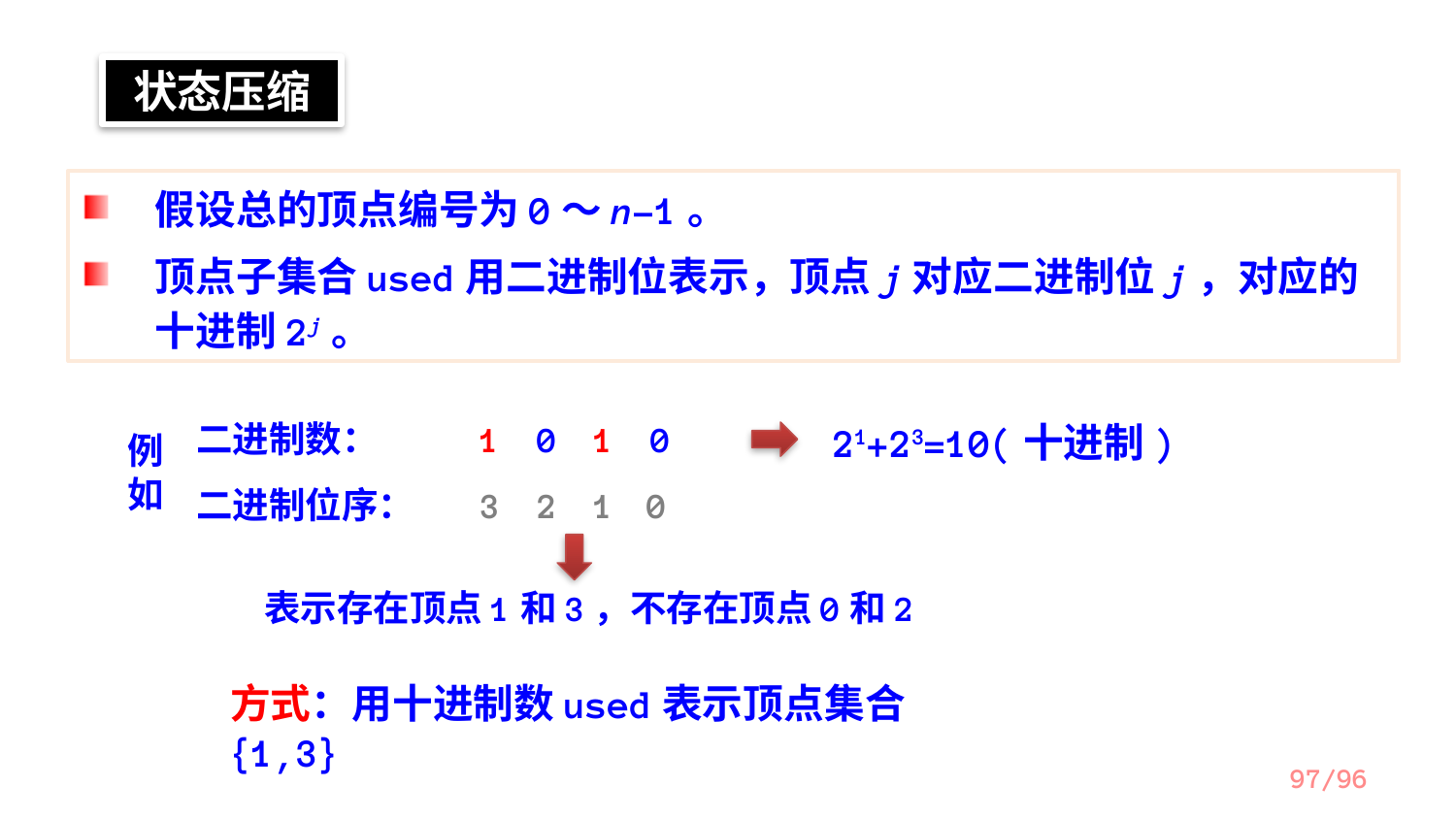

状态压缩
假设总的顶点编号为0～n-1。
顶点子集合used用二进制位表示，顶点j对应二进制位j，对应的十进制2j。
二进制数：
1
0
1
0
例如
二进制位序：
3
2
1
0
21+23=10(十进制)

表示存在顶点1和3，不存在顶点0和2
方式：用十进制数used表示顶点集合{1,3}
97/96